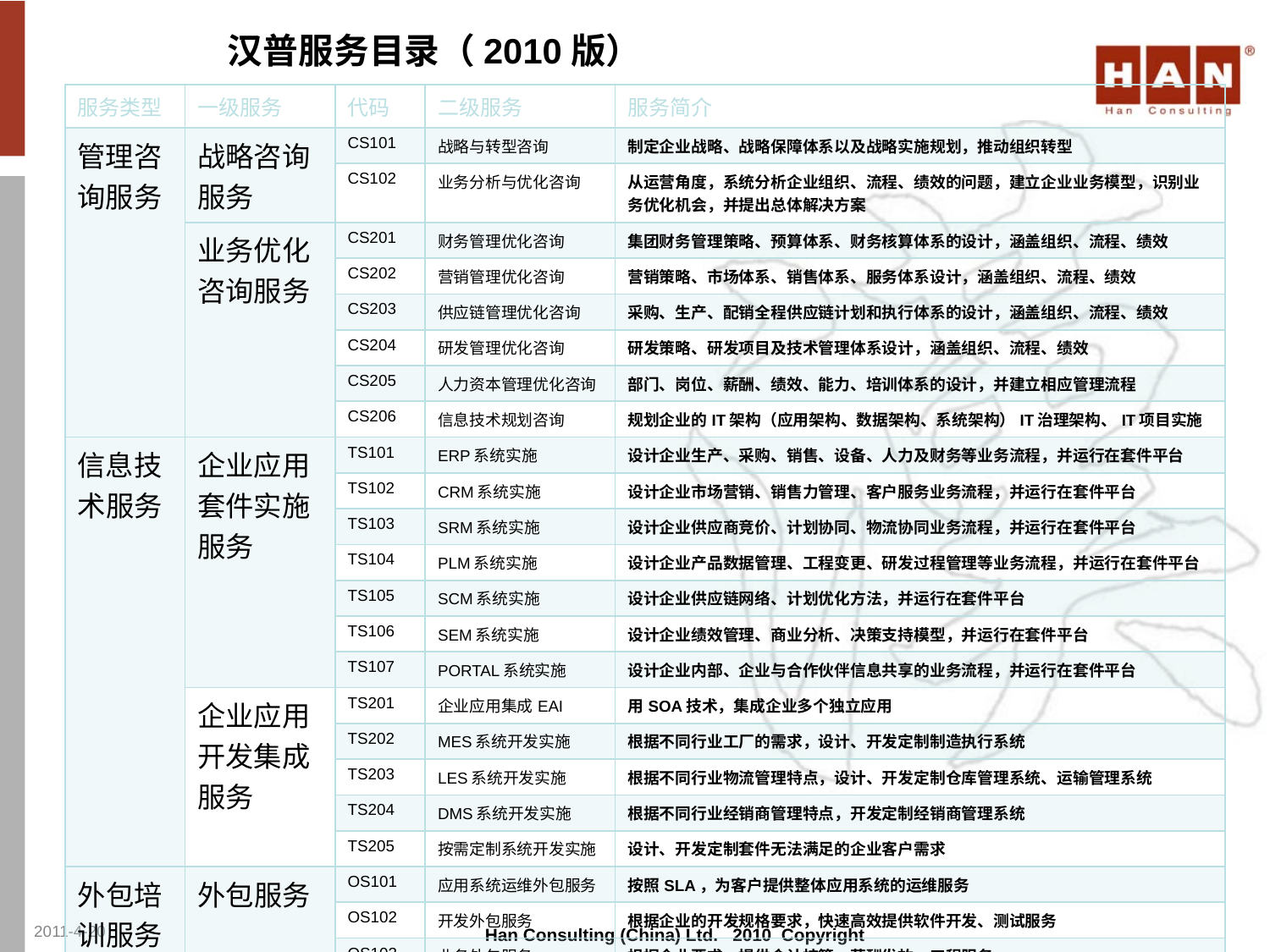

# 汉普服务目录（2010版）
| 服务类型 | 一级服务 | 代码 | 二级服务 | 服务简介 |
| --- | --- | --- | --- | --- |
| 管理咨询服务 | 战略咨询服务 | CS101 | 战略与转型咨询 | 制定企业战略、战略保障体系以及战略实施规划，推动组织转型 |
|  |  | CS102 | 业务分析与优化咨询 | 从运营角度，系统分析企业组织、流程、绩效的问题，建立企业业务模型，识别业务优化机会，并提出总体解决方案 |
|  | 业务优化咨询服务 | CS201 | 财务管理优化咨询 | 集团财务管理策略、预算体系、财务核算体系的设计，涵盖组织、流程、绩效 |
|  |  | CS202 | 营销管理优化咨询 | 营销策略、市场体系、销售体系、服务体系设计，涵盖组织、流程、绩效 |
|  |  | CS203 | 供应链管理优化咨询 | 采购、生产、配销全程供应链计划和执行体系的设计，涵盖组织、流程、绩效 |
|  |  | CS204 | 研发管理优化咨询 | 研发策略、研发项目及技术管理体系设计，涵盖组织、流程、绩效 |
|  |  | CS205 | 人力资本管理优化咨询 | 部门、岗位、薪酬、绩效、能力、培训体系的设计，并建立相应管理流程 |
|  |  | CS206 | 信息技术规划咨询 | 规划企业的IT架构（应用架构、数据架构、系统架构）IT治理架构、IT项目实施 |
| 信息技术服务 | 企业应用套件实施服务 | TS101 | ERP系统实施 | 设计企业生产、采购、销售、设备、人力及财务等业务流程，并运行在套件平台 |
|  |  | TS102 | CRM系统实施 | 设计企业市场营销、销售力管理、客户服务业务流程，并运行在套件平台 |
|  |  | TS103 | SRM系统实施 | 设计企业供应商竞价、计划协同、物流协同业务流程，并运行在套件平台 |
|  |  | TS104 | PLM系统实施 | 设计企业产品数据管理、工程变更、研发过程管理等业务流程，并运行在套件平台 |
|  |  | TS105 | SCM系统实施 | 设计企业供应链网络、计划优化方法，并运行在套件平台 |
|  |  | TS106 | SEM系统实施 | 设计企业绩效管理、商业分析、决策支持模型，并运行在套件平台 |
|  |  | TS107 | PORTAL系统实施 | 设计企业内部、企业与合作伙伴信息共享的业务流程，并运行在套件平台 |
|  | 企业应用开发集成服务 | TS201 | 企业应用集成EAI | 用SOA技术，集成企业多个独立应用 |
|  |  | TS202 | MES系统开发实施 | 根据不同行业工厂的需求，设计、开发定制制造执行系统 |
|  |  | TS203 | LES系统开发实施 | 根据不同行业物流管理特点，设计、开发定制仓库管理系统、运输管理系统 |
|  |  | TS204 | DMS系统开发实施 | 根据不同行业经销商管理特点，开发定制经销商管理系统 |
|  |  | TS205 | 按需定制系统开发实施 | 设计、开发定制套件无法满足的企业客户需求 |
| 外包培训服务 | 外包服务 | OS101 | 应用系统运维外包服务 | 按照SLA，为客户提供整体应用系统的运维服务 |
|  |  | OS102 | 开发外包服务 | 根据企业的开发规格要求，快速高效提供软件开发、测试服务 |
|  |  | OS103 | 业务外包服务 | 根据企业要求，提供会计核算、薪酬发放、工程服务 |
|  | 培训服务 | OS201 | 管理培训服务 | 为企业定制管理培训课程 |
|  |  | OS202 | 信息技术培训服务 | 为企业定制应用软件、信息技术相关课程 |